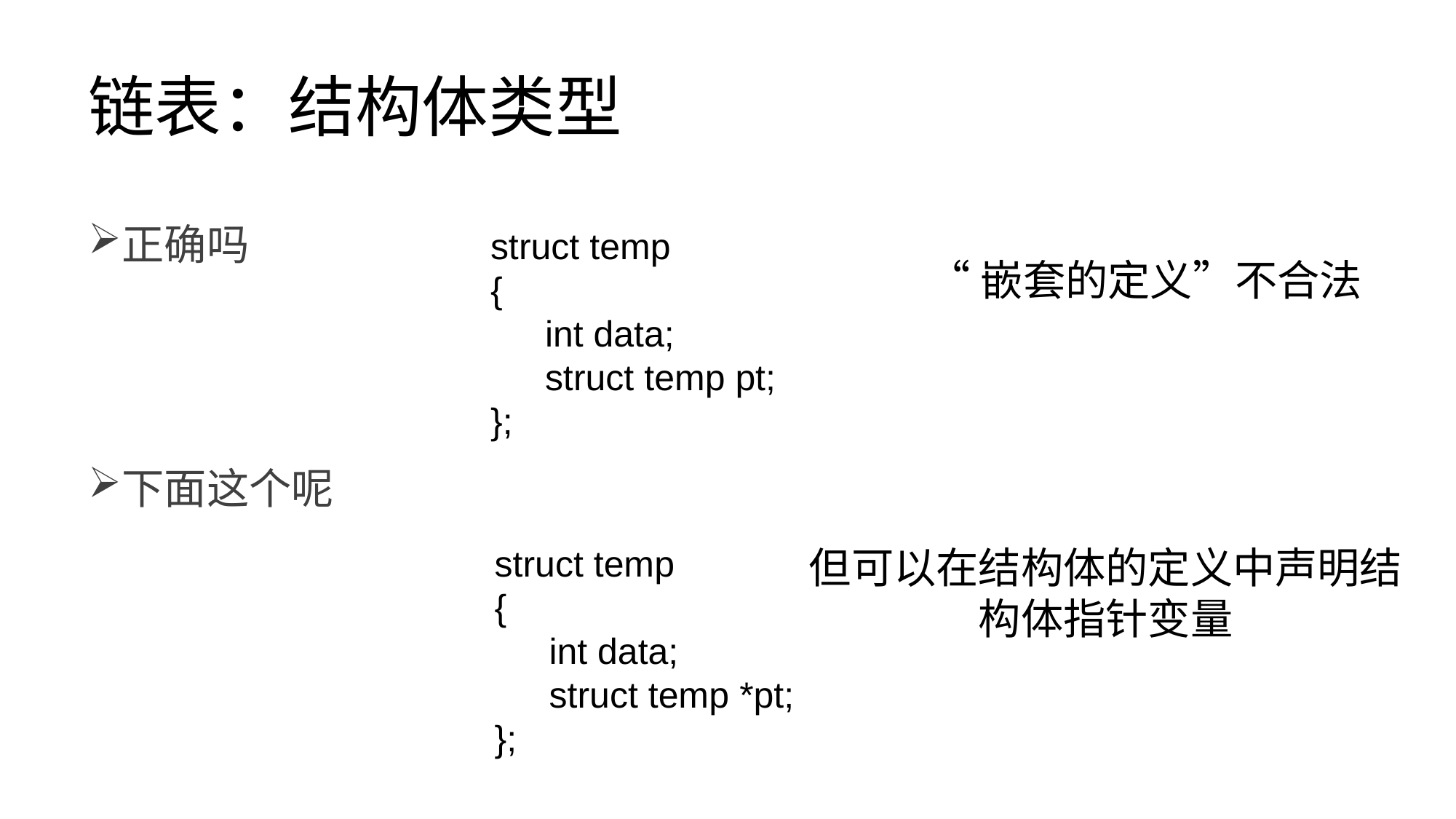

# 链表：结构体类型
正确吗

下面这个呢
struct temp
{
int data;
struct temp pt;
};
“嵌套的定义”不合法
struct temp
{
int data;
struct temp *pt;
};
但可以在结构体的定义中声明结构体指针变量